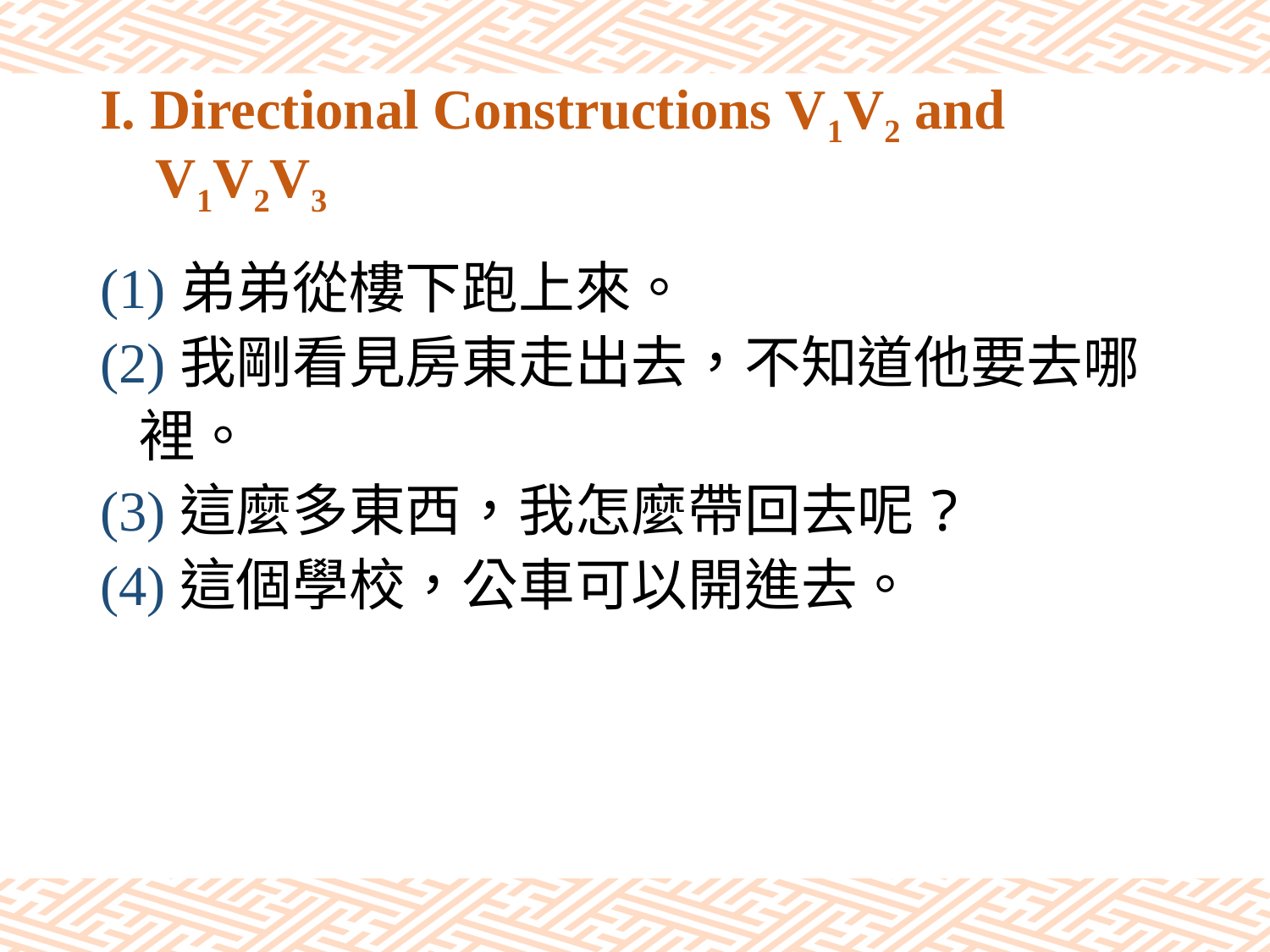

# I. Directional Constructions V1V2 and V1V2V3
(1)弟弟從樓下跑上來。
(2)我剛看見房東走出去，不知道他要去哪
  裡。
(3)這麼多東西，我怎麼帶回去呢?
(4)這個學校，公車可以開進去。